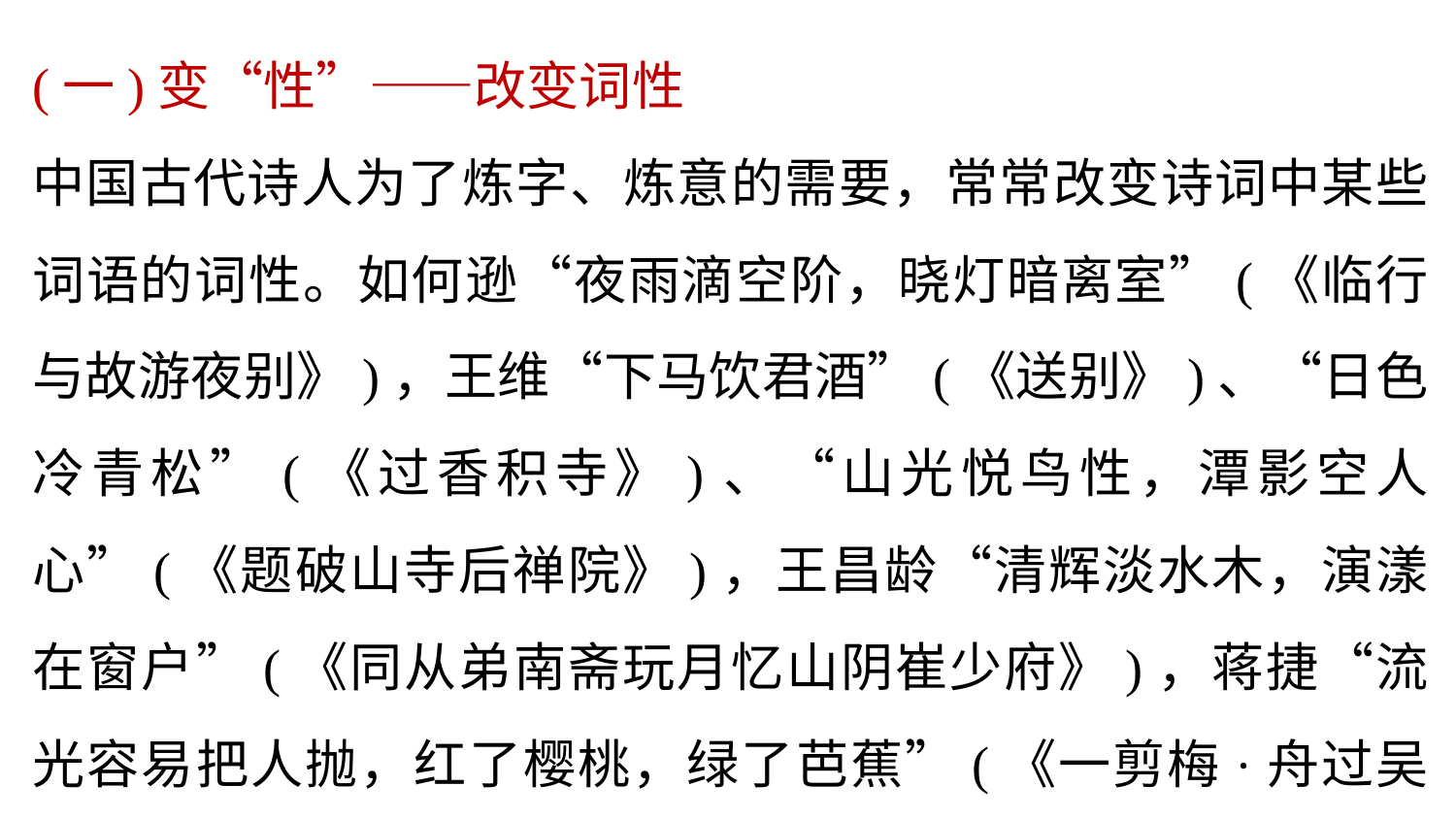

(一)变“性”——改变词性
中国古代诗人为了炼字、炼意的需要，常常改变诗词中某些词语的词性。如何逊“夜雨滴空阶，晓灯暗离室”(《临行与故游夜别》)，王维“下马饮君酒”(《送别》)、“日色冷青松”(《过香积寺》)、“山光悦鸟性，潭影空人心”(《题破山寺后禅院》)，王昌龄“清辉淡水木，演漾在窗户”(《同从弟南斋玩月忆山阴崔少府》)，蒋捷“流光容易把人抛，红了樱桃，绿了芭蕉”(《一剪梅·舟过吴江》)，周邦彦“风老